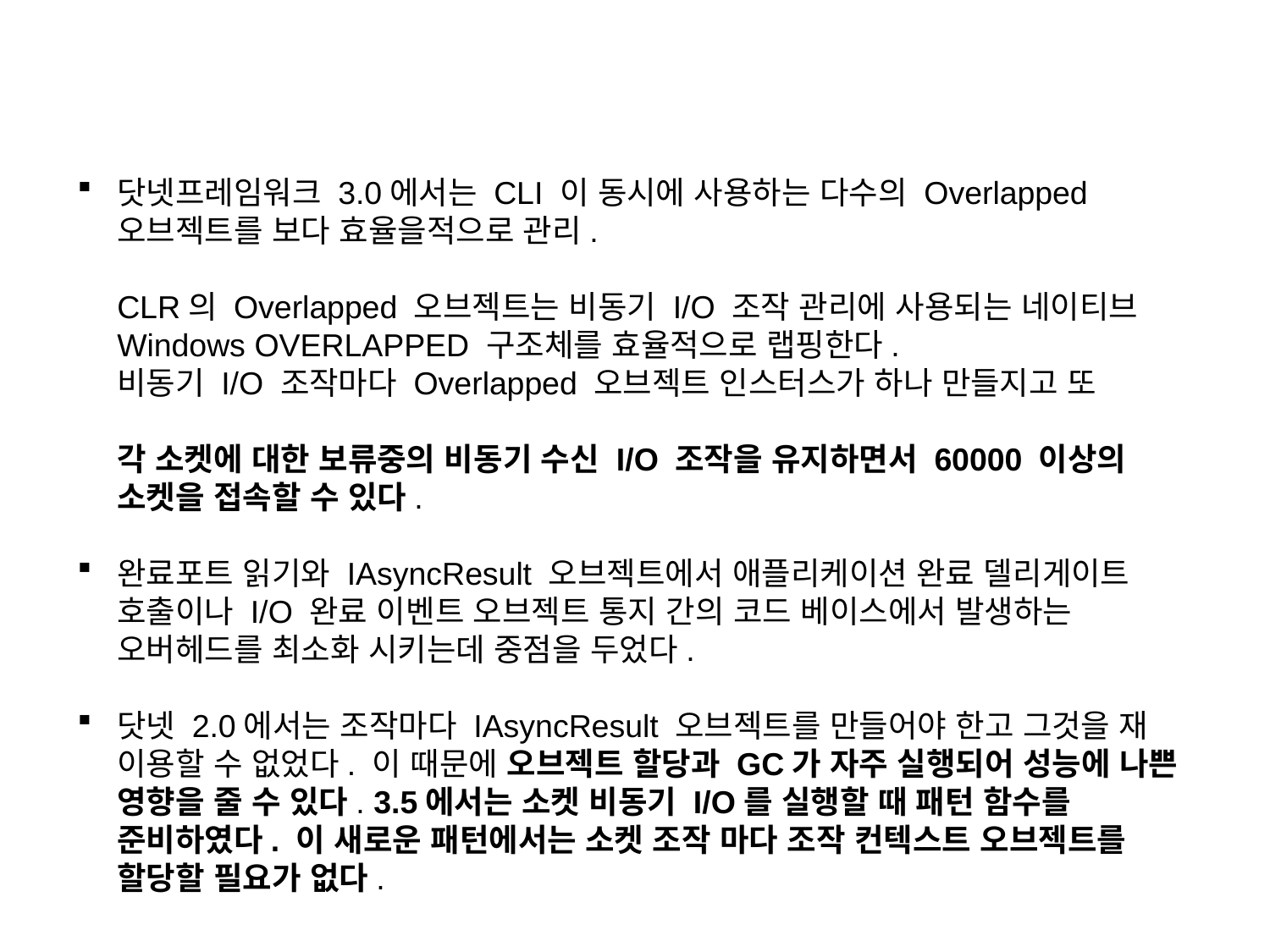

닷넷프레임워크 3.0에서는 CLI 이 동시에 사용하는 다수의 Overlapped 오브젝트를 보다 효율을적으로 관리.
CLR의 Overlapped 오브젝트는 비동기 I/O 조작 관리에 사용되는 네이티브 Windows OVERLAPPED 구조체를 효율적으로 랩핑한다.
비동기 I/O 조작마다 Overlapped 오브젝트 인스터스가 하나 만들지고 또
각 소켓에 대한 보류중의 비동기 수신 I/O 조작을 유지하면서 60000 이상의 소켓을 접속할 수 있다.
완료포트 읽기와 IAsyncResult 오브젝트에서 애플리케이션 완료 델리게이트 호출이나 I/O 완료 이벤트 오브젝트 통지 간의 코드 베이스에서 발생하는 오버헤드를 최소화 시키는데 중점을 두었다.
닷넷 2.0에서는 조작마다 IAsyncResult 오브젝트를 만들어야 한고 그것을 재 이용할 수 없었다. 이 때문에 오브젝트 할당과 GC가 자주 실행되어 성능에 나쁜 영향을 줄 수 있다. 3.5에서는 소켓 비동기 I/O를 실행할 때 패턴 함수를 준비하였다. 이 새로운 패턴에서는 소켓 조작 마다 조작 컨텍스트 오브젝트를 할당할 필요가 없다.